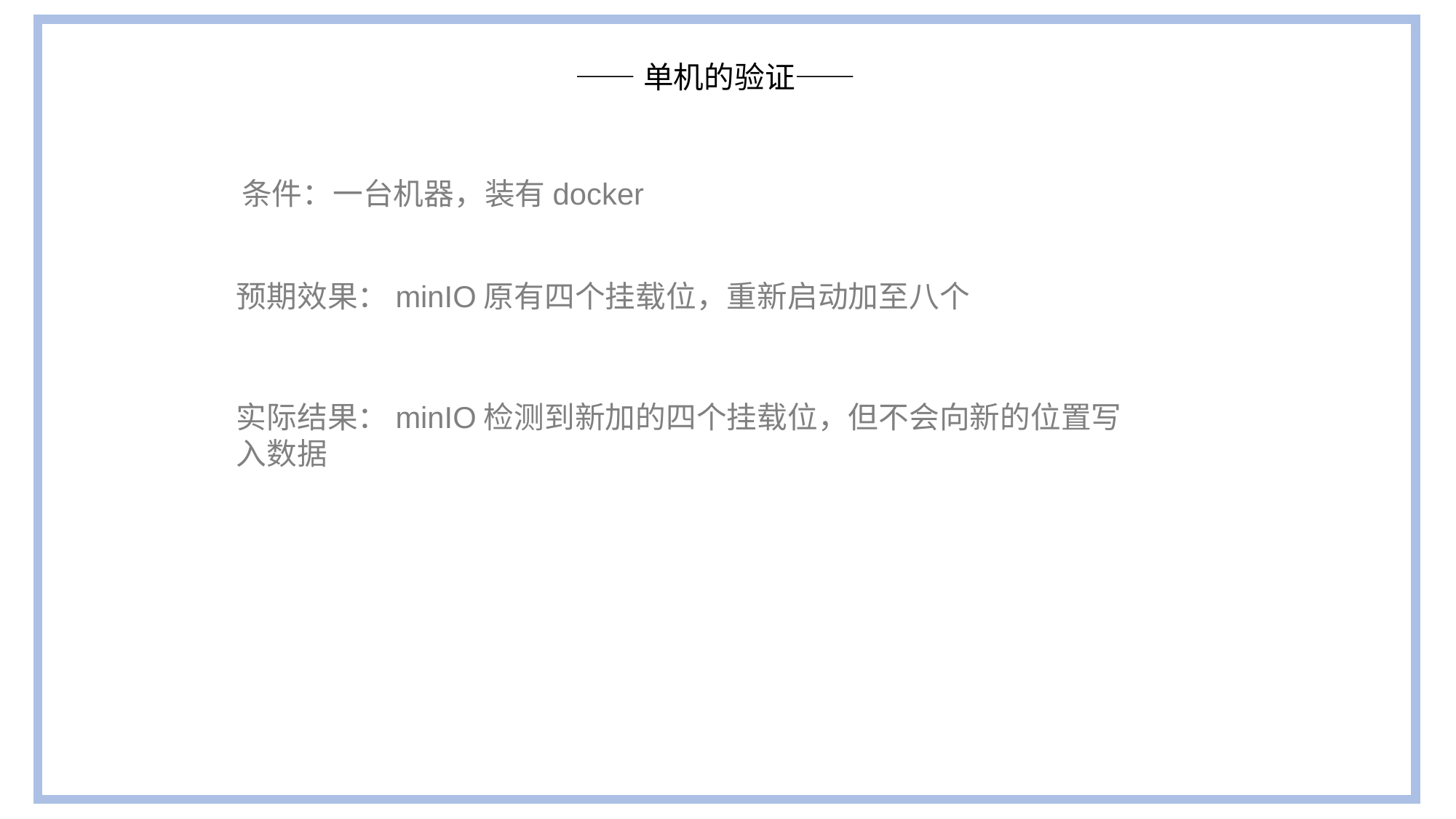

——单机的验证——
条件：一台机器，装有docker
预期效果：minIO原有四个挂载位，重新启动加至八个
实际结果：minIO检测到新加的四个挂载位，但不会向新的位置写入数据